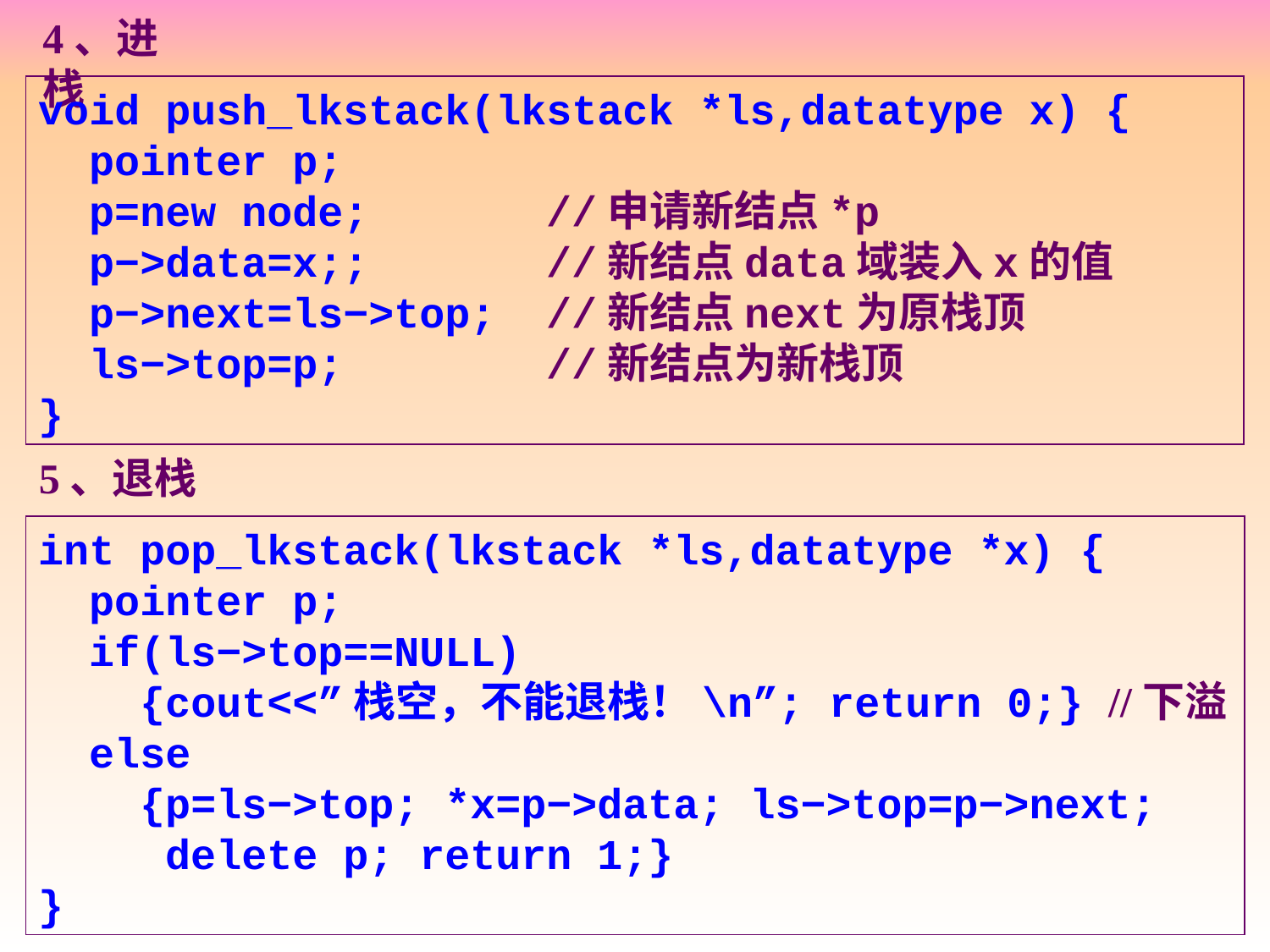

4、进栈
void push_lkstack(lkstack *ls,datatype x) {
  pointer p;
  p=new node;		//申请新结点*p
  p−>data=x;;		//新结点data域装入x的值
  p−>next=ls−>top;	//新结点next为原栈顶
  ls−>top=p;		//新结点为新栈顶
}
5、退栈
int pop_lkstack(lkstack *ls,datatype *x) {
  pointer p;
  if(ls−>top==NULL)
    {cout<<”栈空，不能退栈！\n”; return 0;} //下溢
  else
    {p=ls−>top; *x=p−>data; ls−>top=p−>next;
     delete p; return 1;}
}